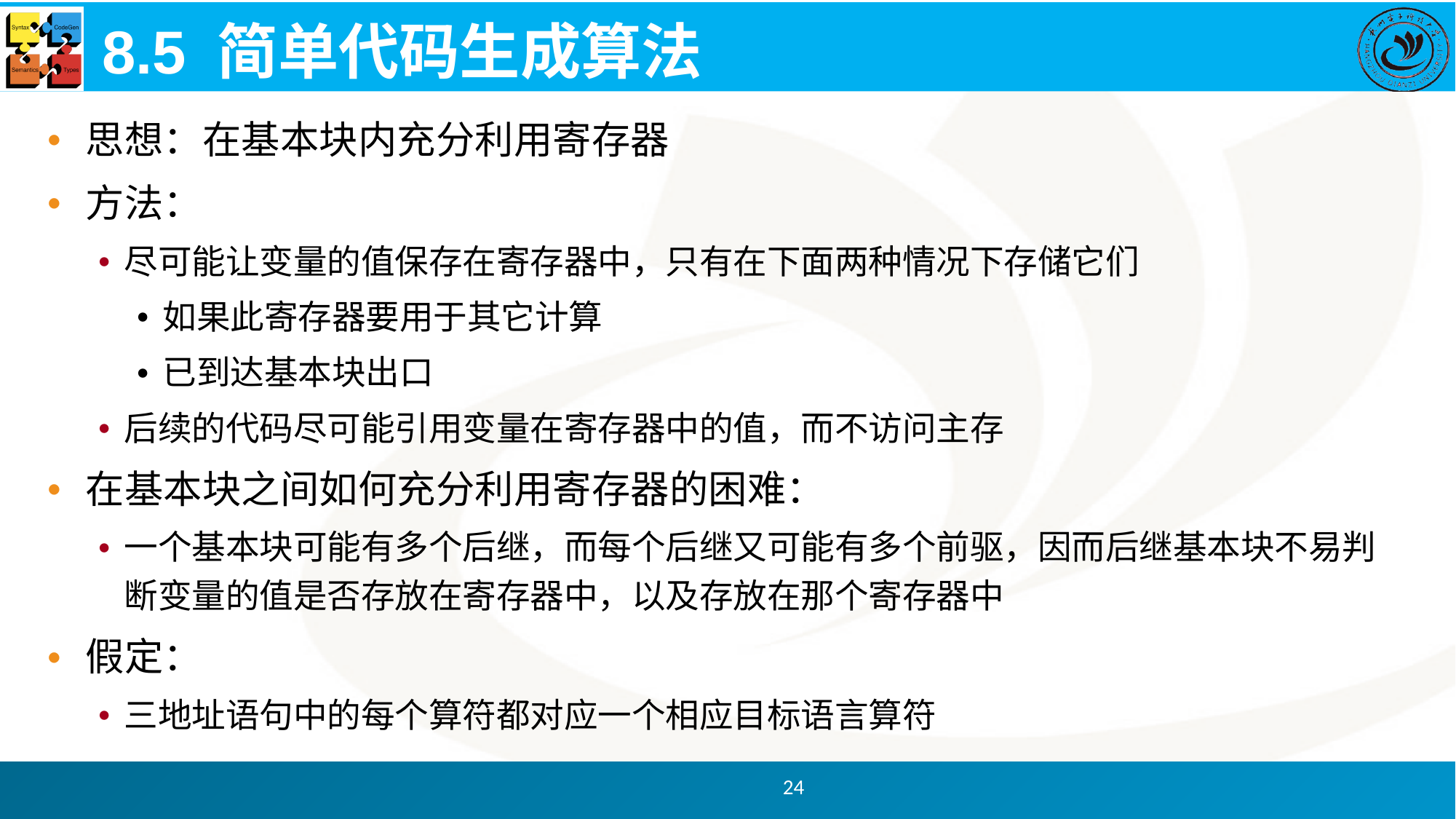

# 8.5 简单代码生成算法
思想：在基本块内充分利用寄存器
方法：
尽可能让变量的值保存在寄存器中，只有在下面两种情况下存储它们
如果此寄存器要用于其它计算
已到达基本块出口
后续的代码尽可能引用变量在寄存器中的值，而不访问主存
在基本块之间如何充分利用寄存器的困难：
一个基本块可能有多个后继，而每个后继又可能有多个前驱，因而后继基本块不易判断变量的值是否存放在寄存器中，以及存放在那个寄存器中
假定：
三地址语句中的每个算符都对应一个相应目标语言算符
24